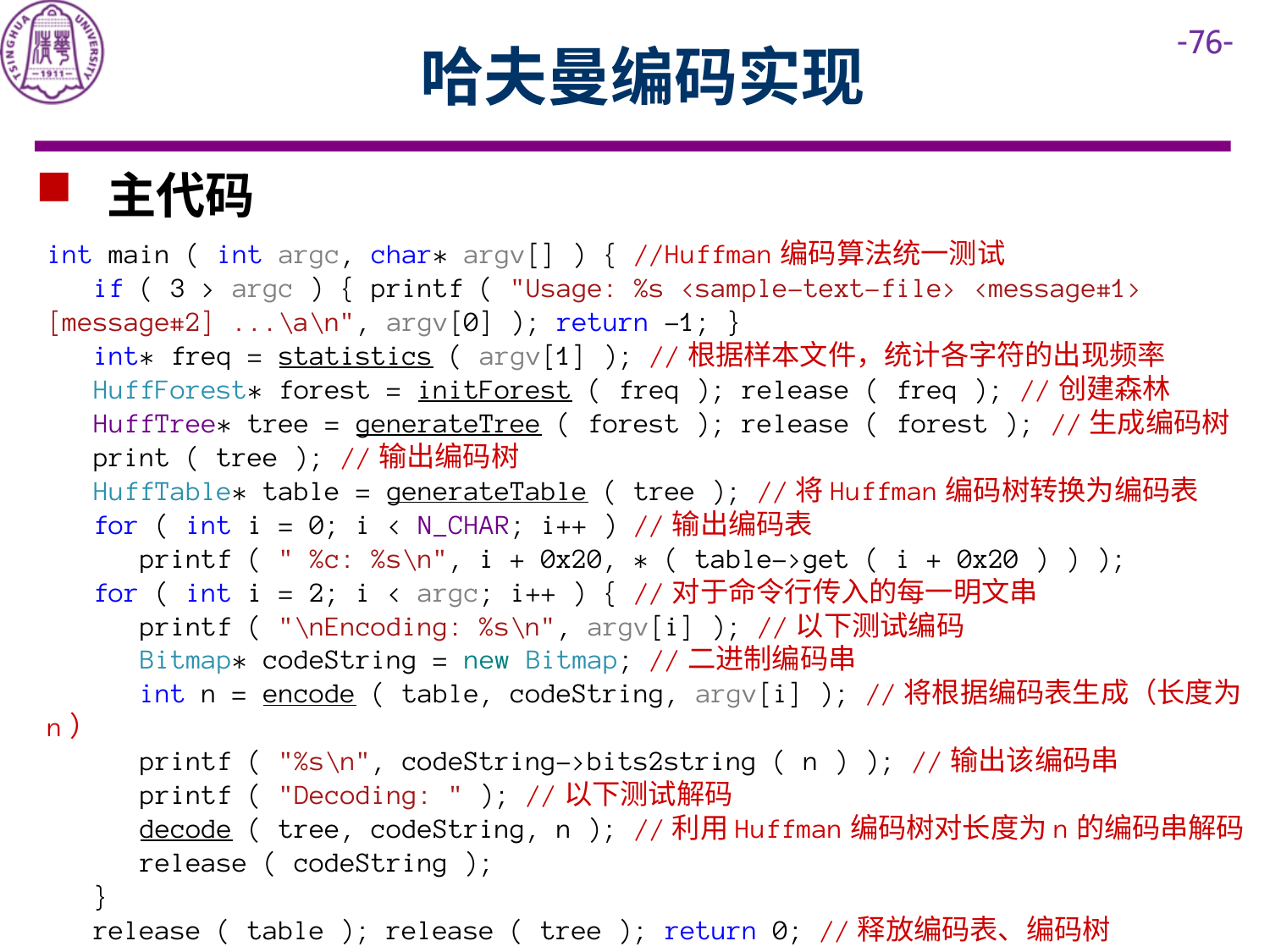

# 哈夫曼编码实现
 主代码
int main ( int argc, char* argv[] ) { //Huffman编码算法统一测试
   if ( 3 > argc ) { printf ( "Usage: %s <sample-text-file> <message#1> [message#2] ...\a\n", argv[0] ); return -1; }
   int* freq = statistics ( argv[1] ); //根据样本文件，统计各字符的出现频率
   HuffForest* forest = initForest ( freq ); release ( freq ); //创建森林
   HuffTree* tree = generateTree ( forest ); release ( forest ); //生成编码树
   print ( tree ); //输出编码树
   HuffTable* table = generateTable ( tree ); //将Huffman编码树转换为编码表
   for ( int i = 0; i < N_CHAR; i++ ) //输出编码表
      printf ( " %c: %s\n", i + 0x20, * ( table->get ( i + 0x20 ) ) );
   for ( int i = 2; i < argc; i++ ) { //对于命令行传入的每一明文串
      printf ( "\nEncoding: %s\n", argv[i] ); //以下测试编码
      Bitmap* codeString = new Bitmap; //二进制编码串
      int n = encode ( table, codeString, argv[i] ); //将根据编码表生成（长度为n）
      printf ( "%s\n", codeString->bits2string ( n ) ); //输出该编码串
      printf ( "Decoding: " ); //以下测试解码
      decode ( tree, codeString, n ); //利用Huffman编码树对长度为n的编码串解码
      release ( codeString );
   }
   release ( table ); release ( tree ); return 0; //释放编码表、编码树
}